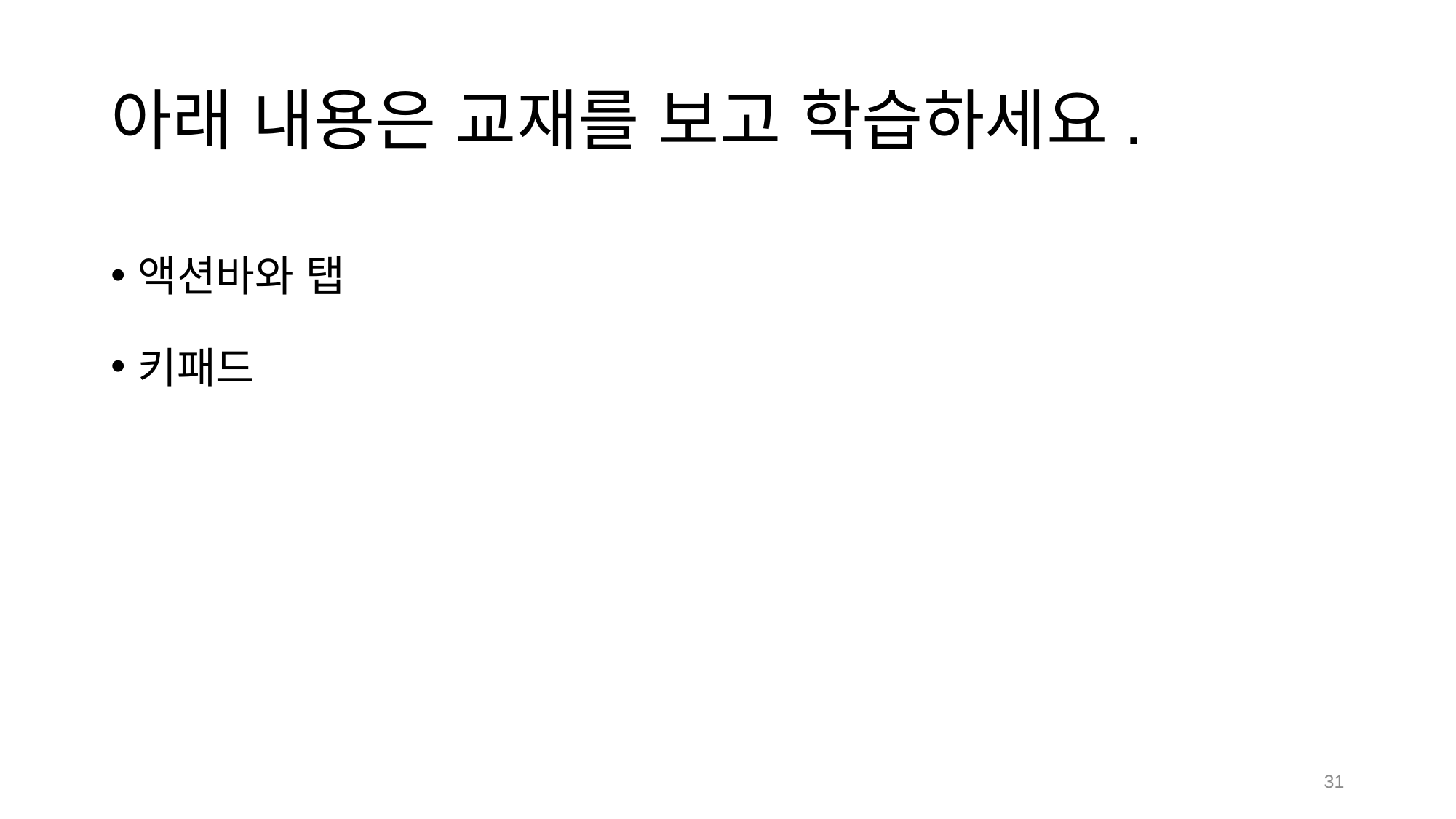

# 아래 내용은 교재를 보고 학습하세요.
액션바와 탭
키패드

31